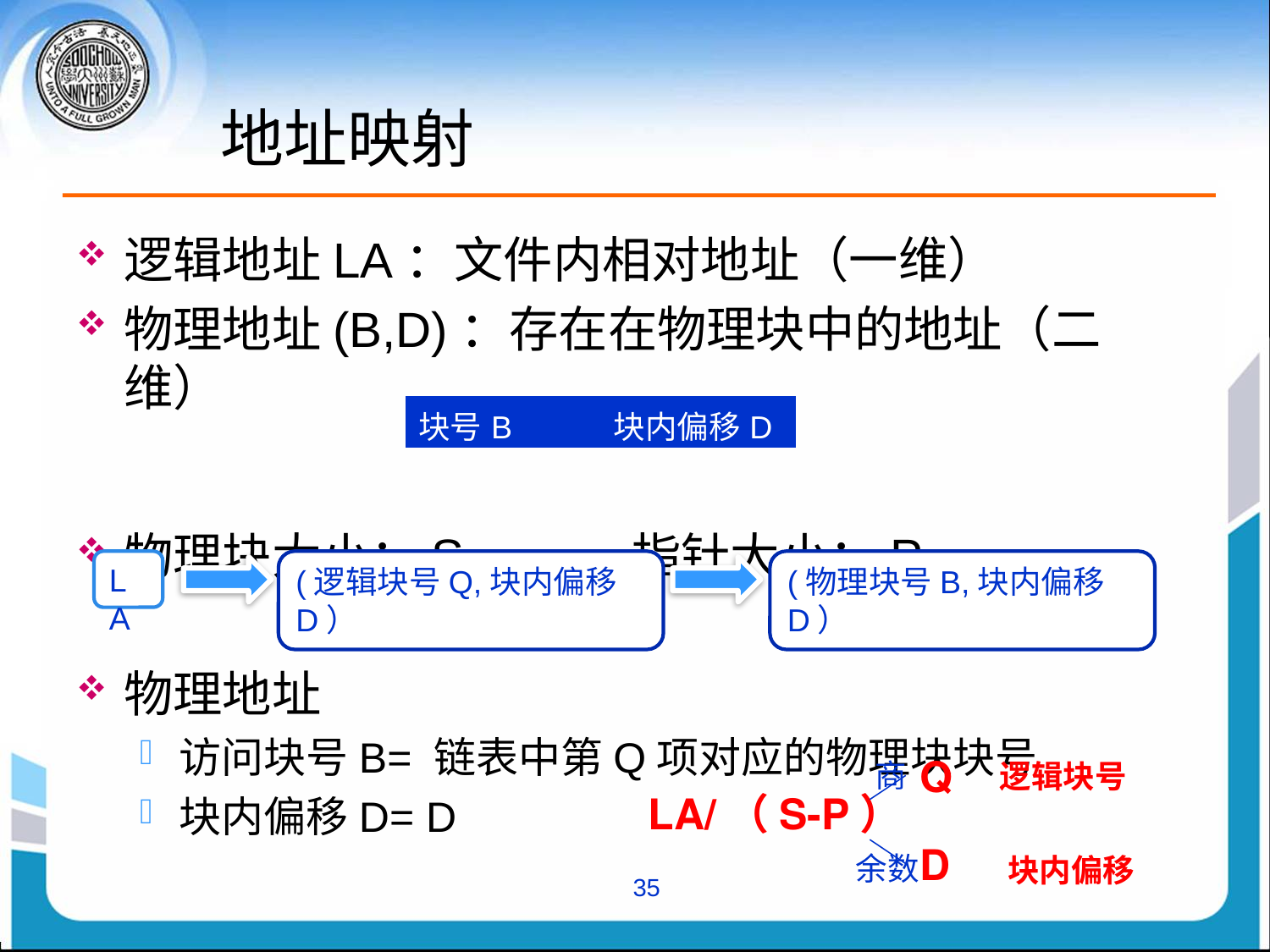

# 地址映射
逻辑地址LA：文件内相对地址（一维）
物理地址(B,D)：存在在物理块中的地址（二维）

物理块大小：S		指针大小：P

物理地址
访问块号B= 链表中第Q项对应的物理块块号
块内偏移D= D

| 块号B | 块内偏移D |
| --- | --- |
LA
(逻辑块号Q,块内偏移D）
(物理块号B,块内偏移D）

Q

D

LA/（S-P）
商
逻辑块号
余数
块内偏移
35